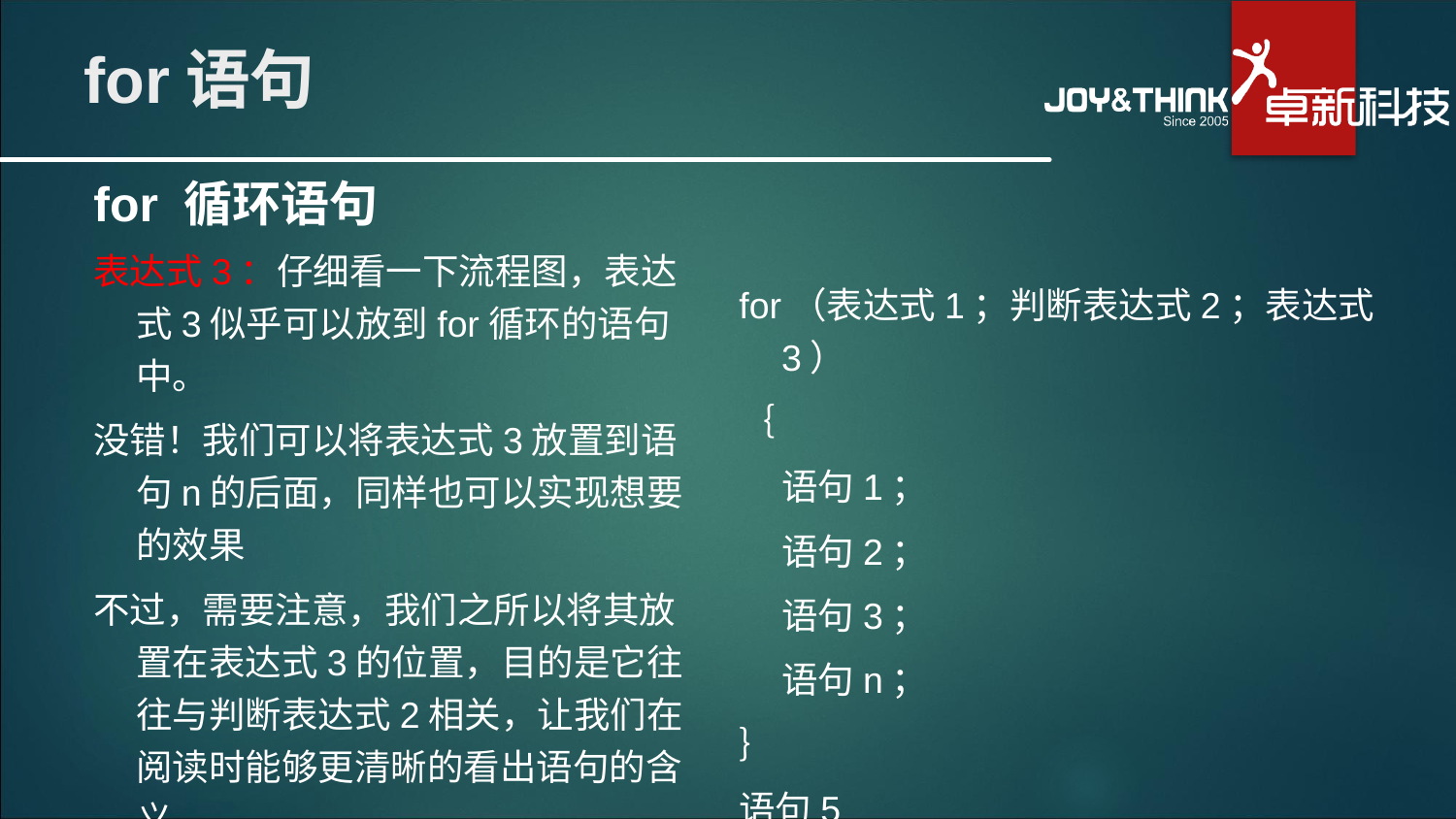

# for语句
for 循环语句
表达式3：仔细看一下流程图，表达式3似乎可以放到for循环的语句中。
没错！我们可以将表达式3放置到语句n的后面，同样也可以实现想要的效果
不过，需要注意，我们之所以将其放置在表达式3的位置，目的是它往往与判断表达式2相关，让我们在阅读时能够更清晰的看出语句的含义
for（表达式1；判断表达式2；表达式3）
｛
	语句1；
	语句2；
	语句3；
	语句n；
｝
语句5